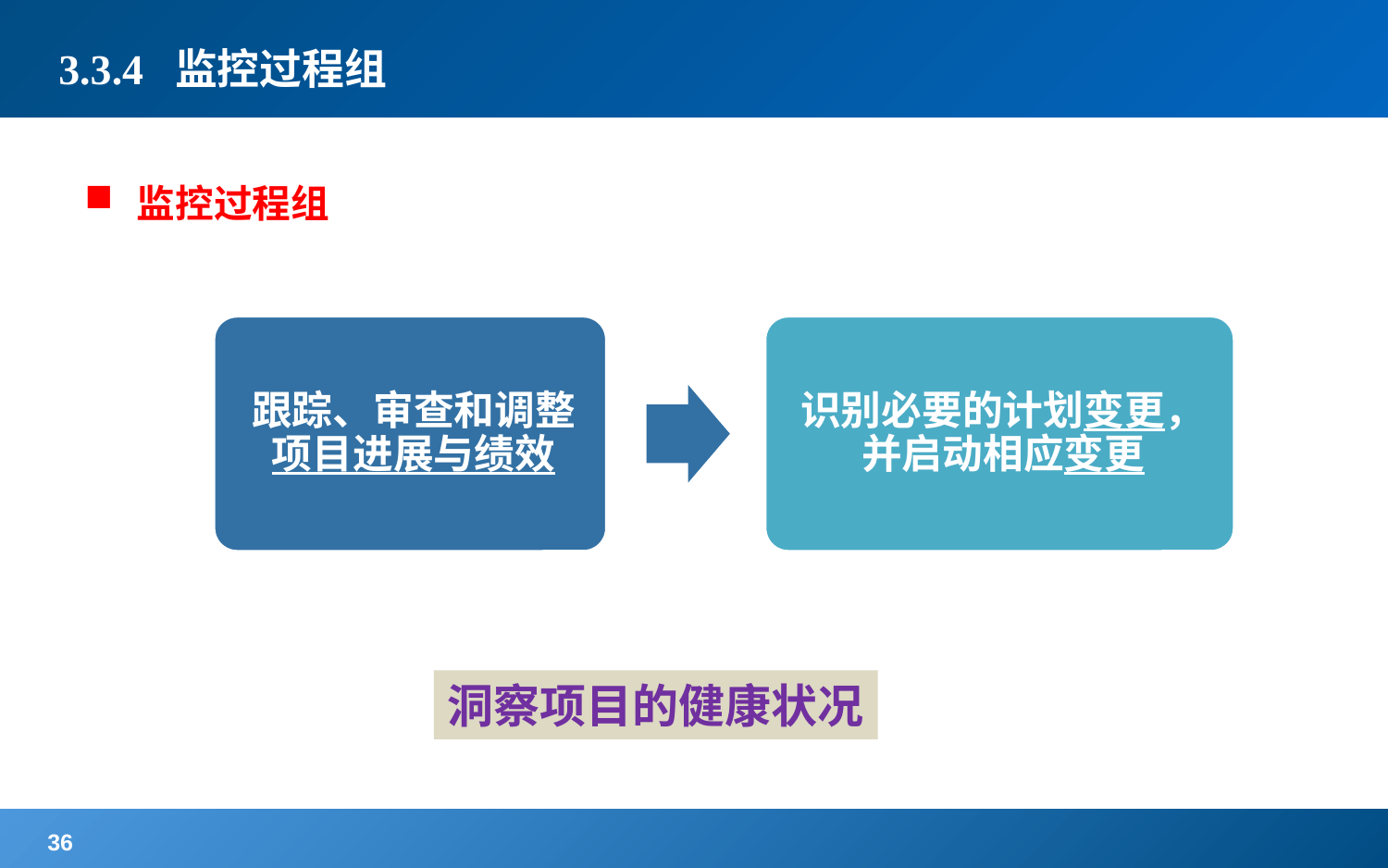

# 3.3.4  监控过程组
监控过程组

跟踪、审查和调整项目进展与绩效

识别必要的计划变更，并启动相应变更
洞察项目的健康状况